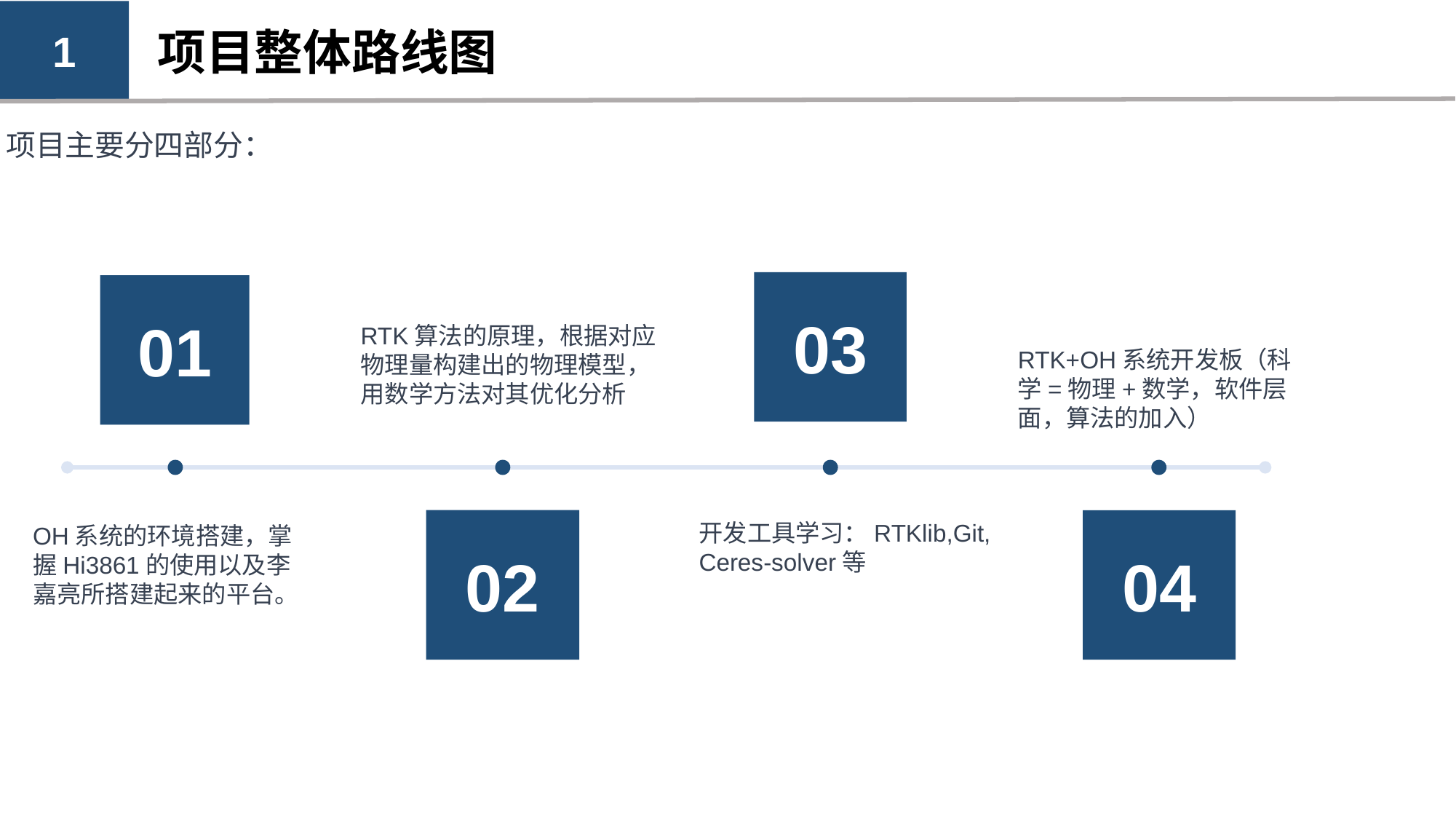

1

项目整体路线图
项目主要分四部分：
03
01

RTK算法的原理，根据对应物理量构建出的物理模型，用数学方法对其优化分析
RTK+OH系统开发板（科学=物理+数学，软件层面，算法的加入）

02
04
开发工具学习：RTKlib,Git, Ceres-solver等
OH系统的环境搭建，掌握Hi3861的使用以及李嘉亮所搭建起来的平台。

技术基础